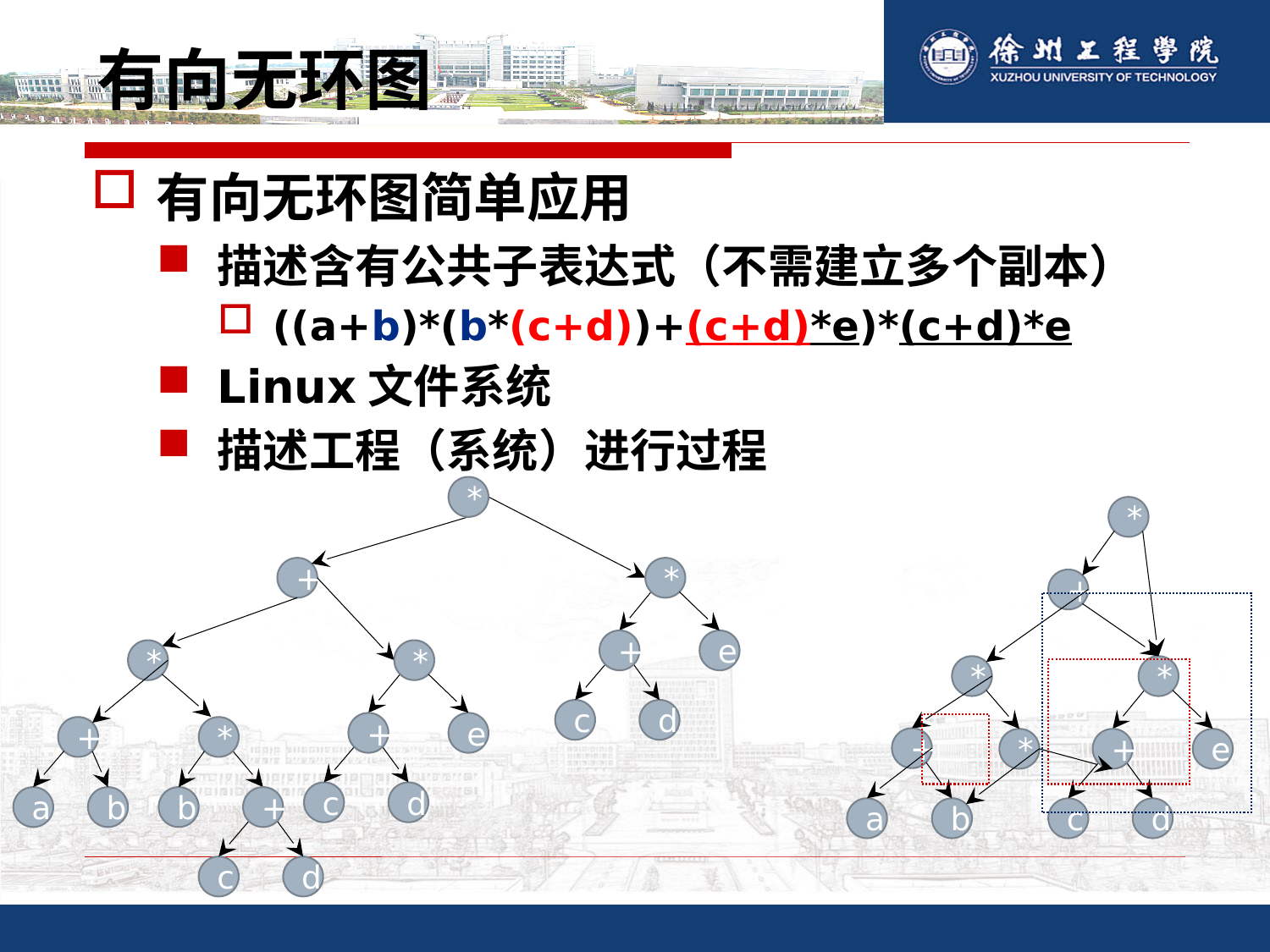

# 有向无环图
有向无环图简单应用
描述含有公共子表达式（不需建立多个副本）
((a+b)*(b*(c+d))+(c+d)*e)*(c+d)*e
Linux文件系统
描述工程（系统）进行过程
*
+
*
+
e
c
d
*
*
+
e
c
d
+
a
b
*
b
+
c
d
*
+
*
*
+
e
c
d
+
*
a
b